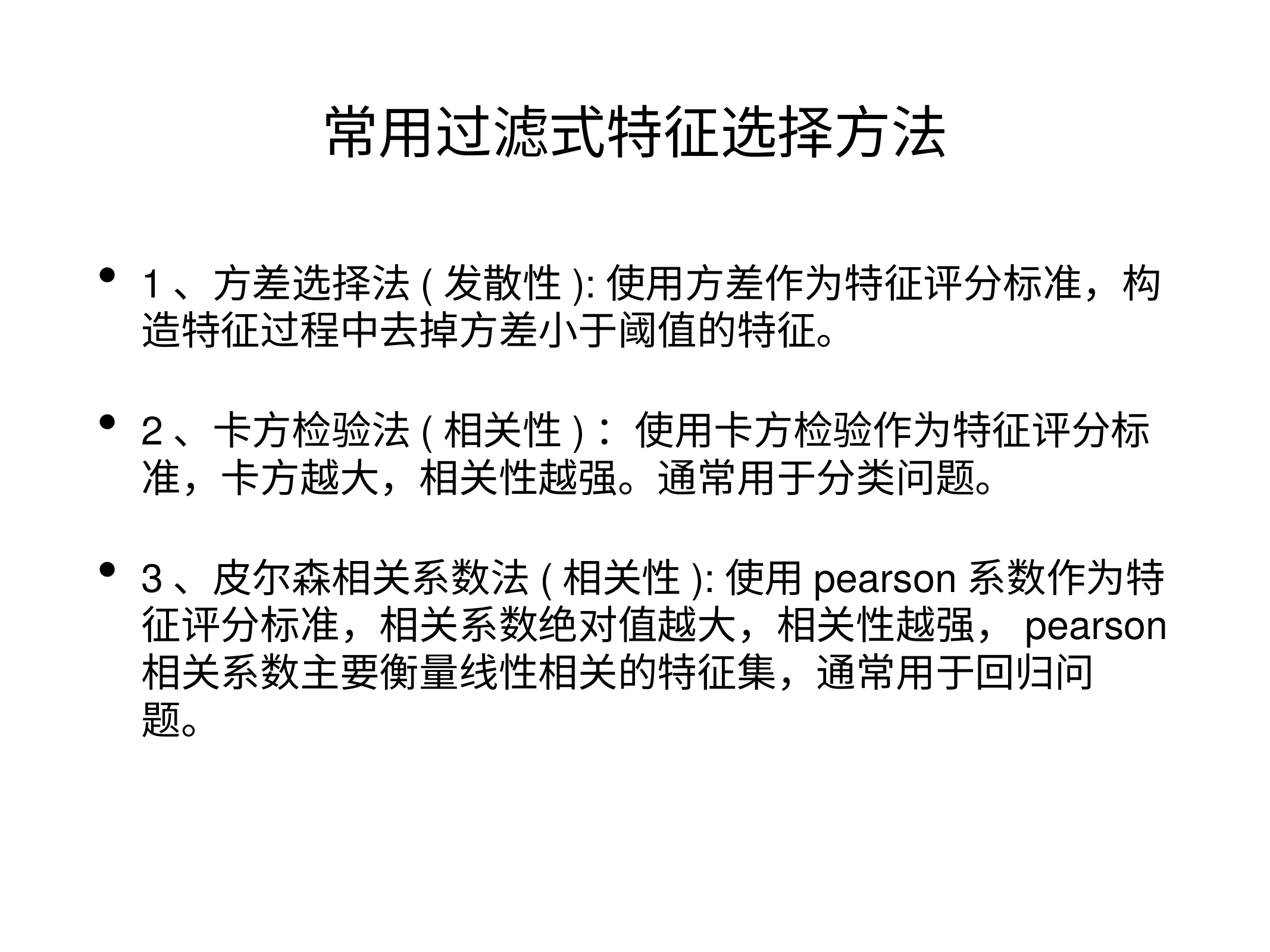

# 常用过滤式特征选择方法
1、方差选择法(发散性):使用方差作为特征评分标准，构造特征过程中去掉方差小于阈值的特征。
2、卡方检验法(相关性)：使用卡方检验作为特征评分标准，卡方越大，相关性越强。通常用于分类问题。
3、皮尔森相关系数法(相关性):使用pearson系数作为特征评分标准，相关系数绝对值越大，相关性越强，pearson相关系数主要衡量线性相关的特征集，通常用于回归问题。